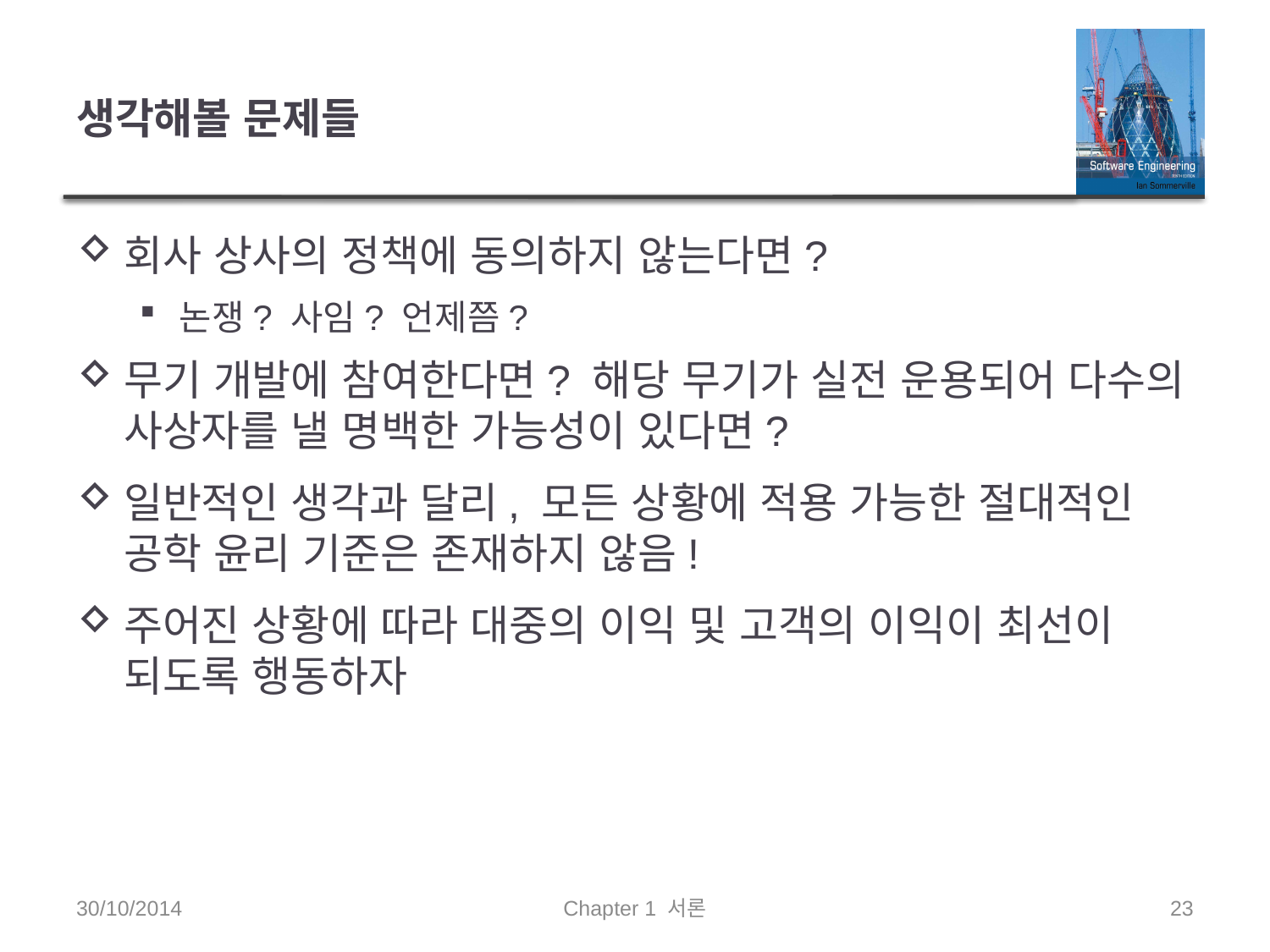

# 생각해볼 문제들
회사 상사의 정책에 동의하지 않는다면?
논쟁? 사임? 언제쯤?
무기 개발에 참여한다면? 해당 무기가 실전 운용되어 다수의 사상자를 낼 명백한 가능성이 있다면?
일반적인 생각과 달리, 모든 상황에 적용 가능한 절대적인 공학 윤리 기준은 존재하지 않음!
주어진 상황에 따라 대중의 이익 및 고객의 이익이 최선이 되도록 행동하자
30/10/2014
Chapter 1 서론
23